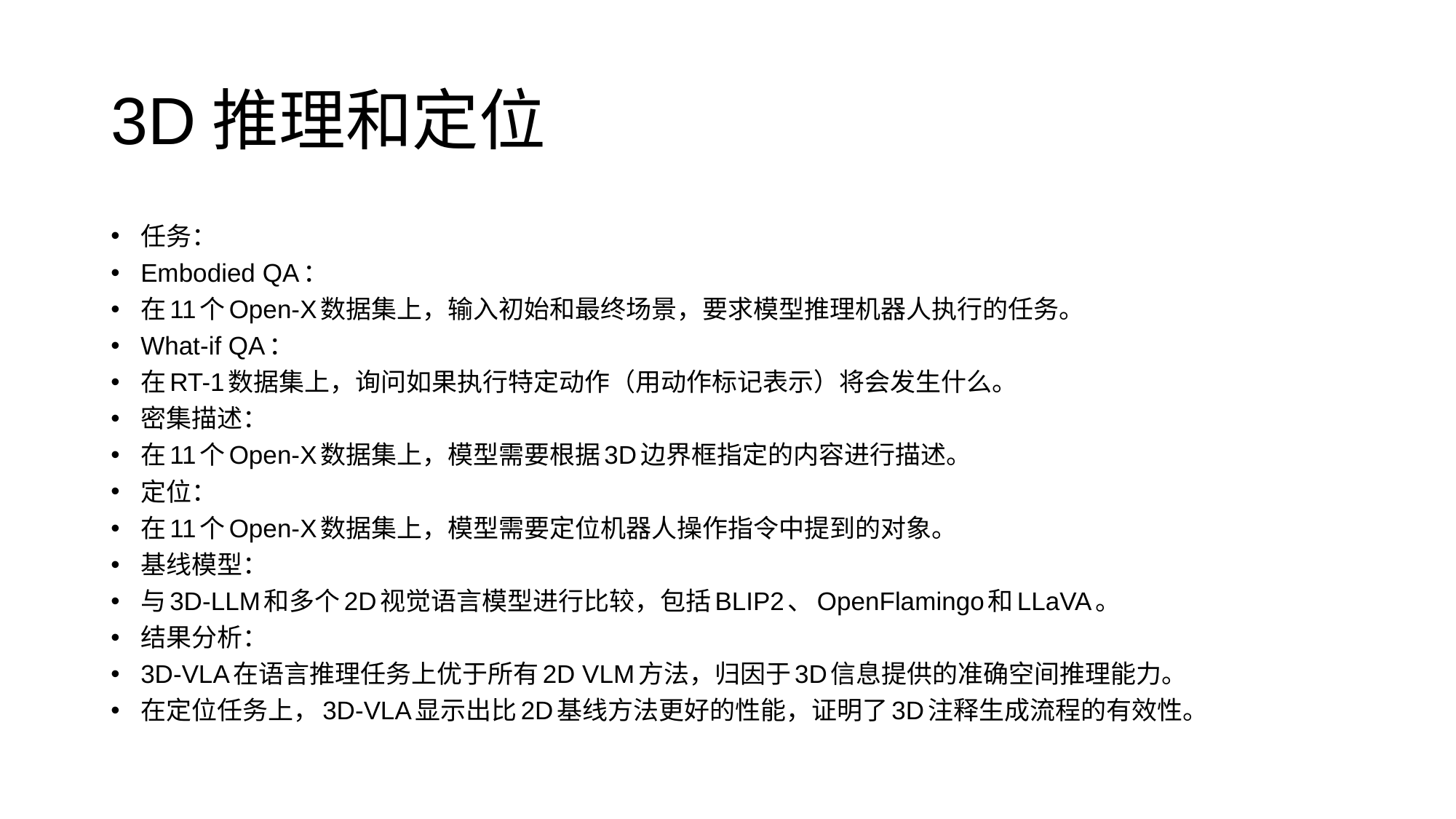

# 3D推理和定位
任务：
Embodied QA：
在11个Open-X数据集上，输入初始和最终场景，要求模型推理机器人执行的任务。
What-if QA：
在RT-1数据集上，询问如果执行特定动作（用动作标记表示）将会发生什么。
密集描述：
在11个Open-X数据集上，模型需要根据3D边界框指定的内容进行描述。
定位：
在11个Open-X数据集上，模型需要定位机器人操作指令中提到的对象。
基线模型：
与3D-LLM和多个2D视觉语言模型进行比较，包括BLIP2、OpenFlamingo和LLaVA。
结果分析：
3D-VLA在语言推理任务上优于所有2D VLM方法，归因于3D信息提供的准确空间推理能力。
在定位任务上，3D-VLA显示出比2D基线方法更好的性能，证明了3D注释生成流程的有效性。